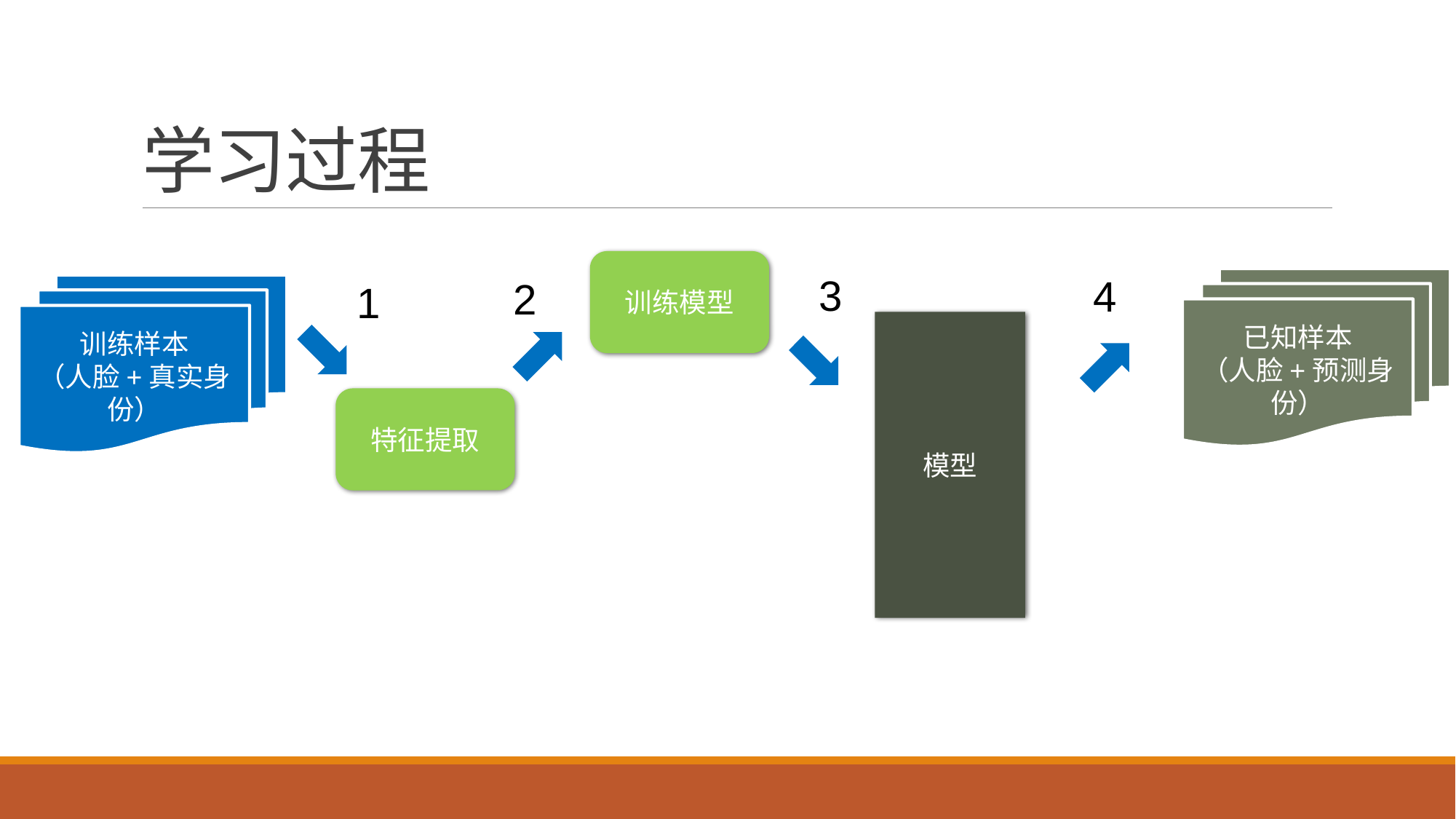

# 学习过程
训练模型
3
4
2
已知样本
（人脸+预测身份）
1
训练样本
（人脸+真实身份）
模型

特征提取